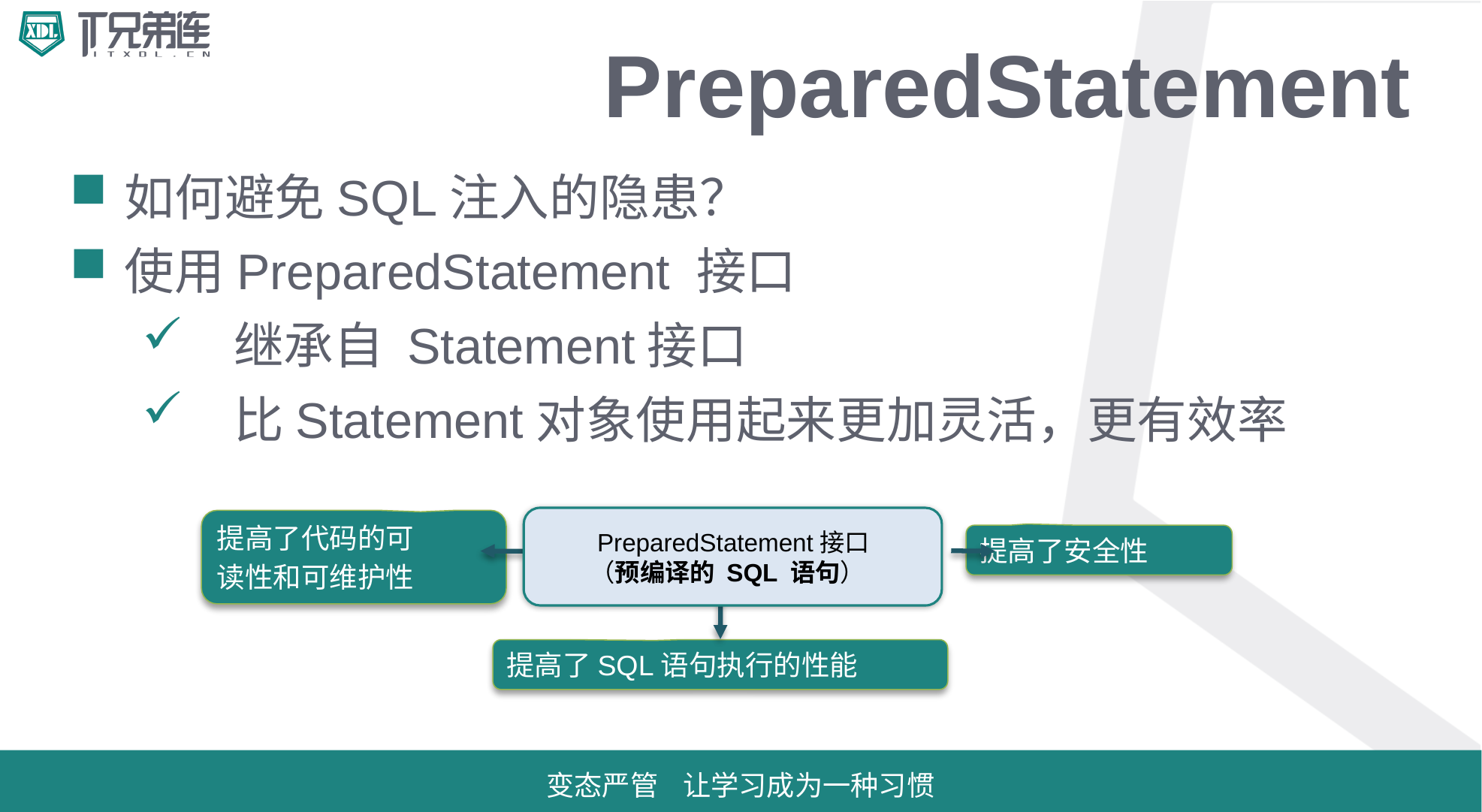

# PreparedStatement
如何避免SQL注入的隐患？
使用PreparedStatement 接口
继承自 Statement接口
比Statement对象使用起来更加灵活，更有效率
 PreparedStatement接口
（预编译的 SQL 语句）
提高了代码的可
读性和可维护性
提高了安全性
提高了SQL语句执行的性能